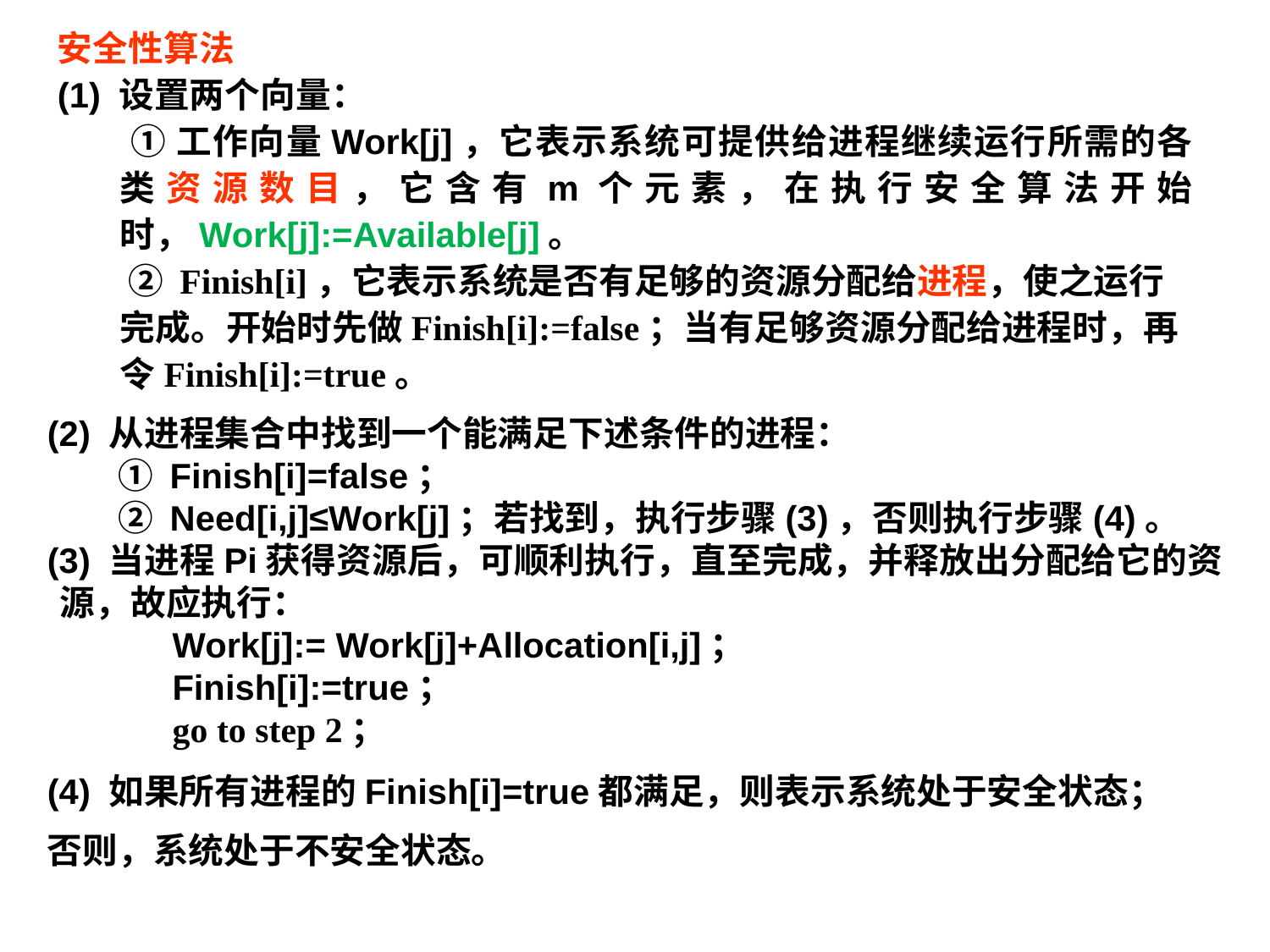

安全性算法
(1) 设置两个向量：
　　① 工作向量Work[j]，它表示系统可提供给进程继续运行所需的各类资源数目，它含有m个元素，在执行安全算法开始时，Work[j]:=Available[j]。
　　② Finish[i]，它表示系统是否有足够的资源分配给进程，使之运行完成。开始时先做Finish[i]:=false；当有足够资源分配给进程时，再令Finish[i]:=true。
(2) 从进程集合中找到一个能满足下述条件的进程：
　　① Finish[i]=false；
　　② Need[i,j]≤Work[j]；若找到，执行步骤(3)，否则执行步骤(4)。
(3) 当进程Pi获得资源后，可顺利执行，直至完成，并释放出分配给它的资源，故应执行：
Work[j]:= Work[j]+Allocation[i,j]；
Finish[i]:=true；
go to step 2；
(4) 如果所有进程的Finish[i]=true都满足，则表示系统处于安全状态；否则，系统处于不安全状态。